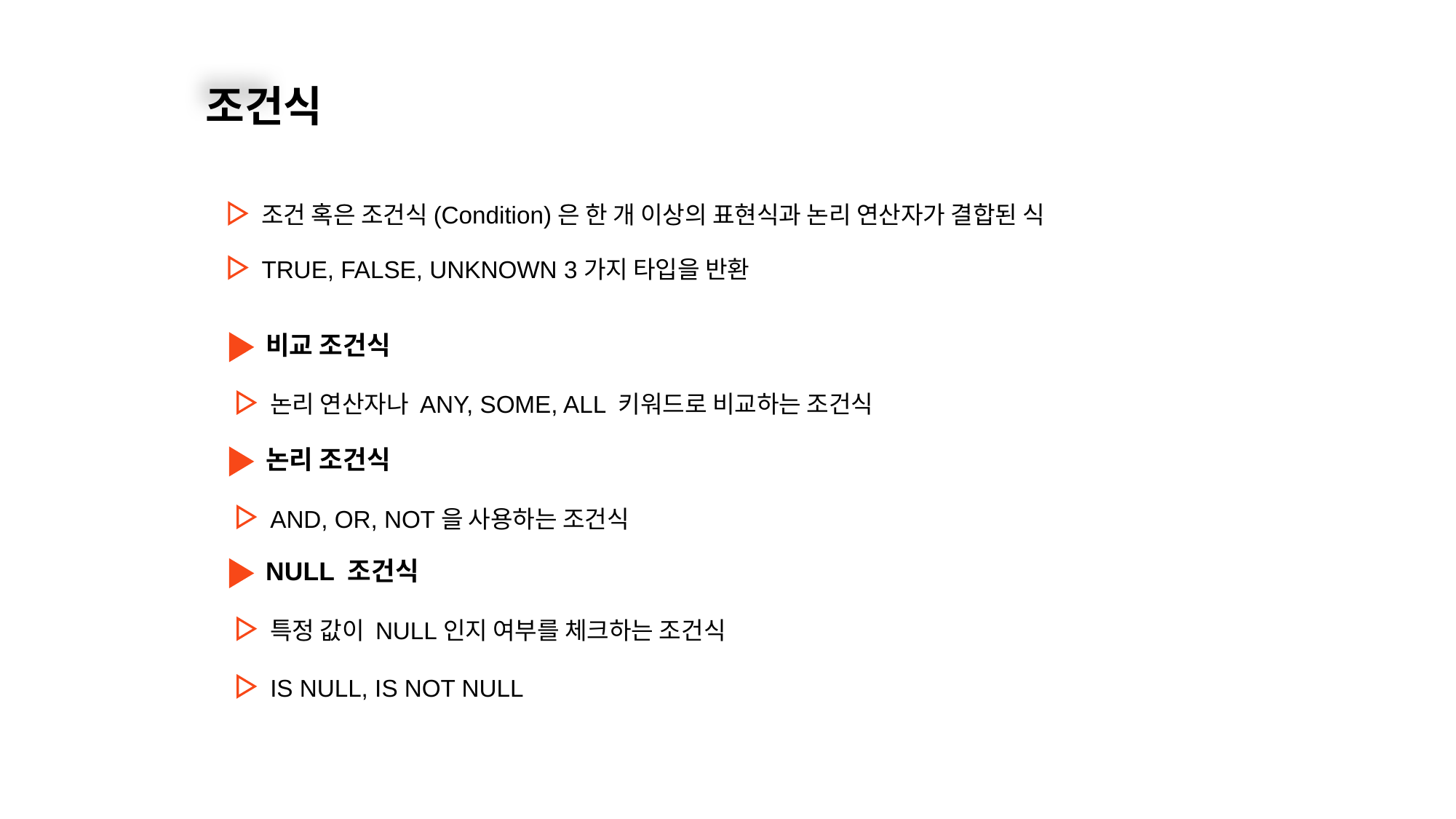

조건식

조건 혹은 조건식(Condition)은 한 개 이상의 표현식과 논리 연산자가 결합된 식

TRUE, FALSE, UNKNOWN 3가지 타입을 반환

비교 조건식

논리 연산자나 ANY, SOME, ALL 키워드로 비교하는 조건식

논리 조건식

AND, OR, NOT을 사용하는 조건식

NULL 조건식

특정 값이 NULL인지 여부를 체크하는 조건식

IS NULL, IS NOT NULL